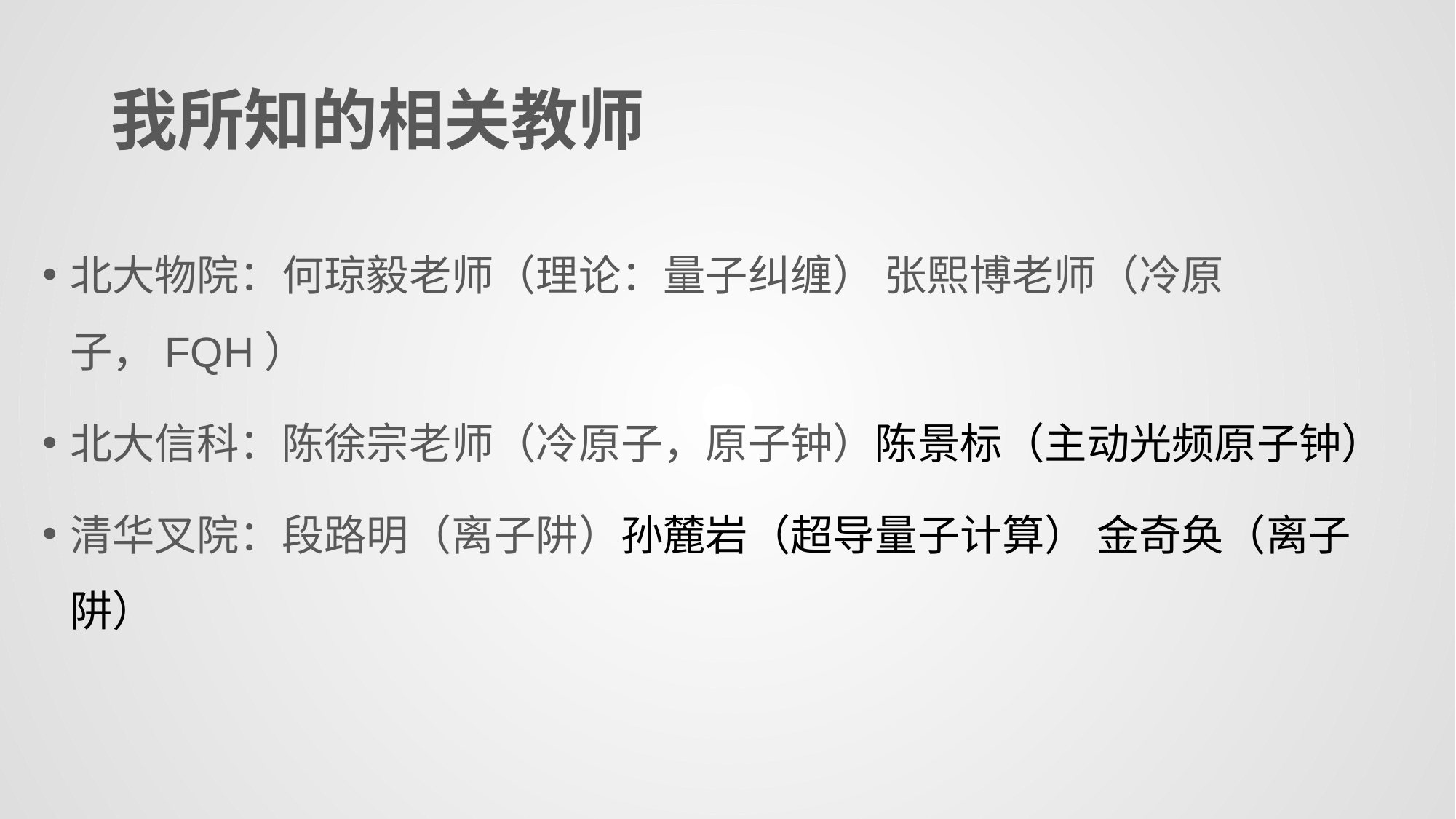

# 我所知的相关教师
北大物院：何琼毅老师（理论：量子纠缠） 张熙博老师（冷原子，FQH）
北大信科：陈徐宗老师（冷原子，原子钟）陈景标（主动光频原子钟）
清华叉院：段路明（离子阱）孙麓岩（超导量子计算） 金奇奂（离子阱）